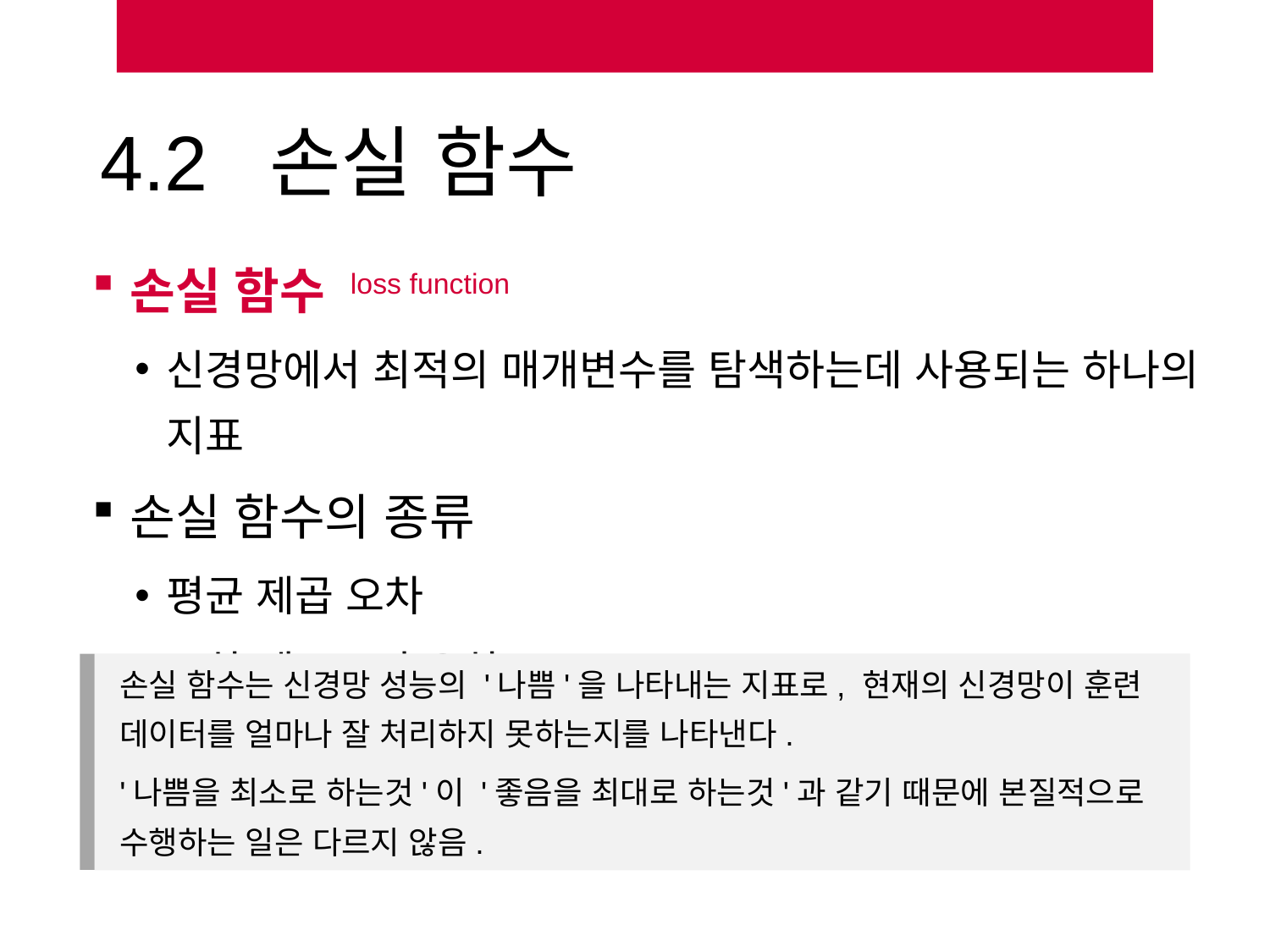

# 4.2  손실 함수
손실 함수 loss function
신경망에서 최적의 매개변수를 탐색하는데 사용되는 하나의 지표
손실 함수의 종류
평균 제곱 오차
교차 엔트로피 오차
손실 함수는 신경망 성능의 '나쁨'을 나타내는 지표로, 현재의 신경망이 훈련 데이터를 얼마나 잘 처리하지 못하는지를 나타낸다.
'나쁨을 최소로 하는것'이 '좋음을 최대로 하는것'과 같기 때문에 본질적으로 수행하는 일은 다르지 않음.